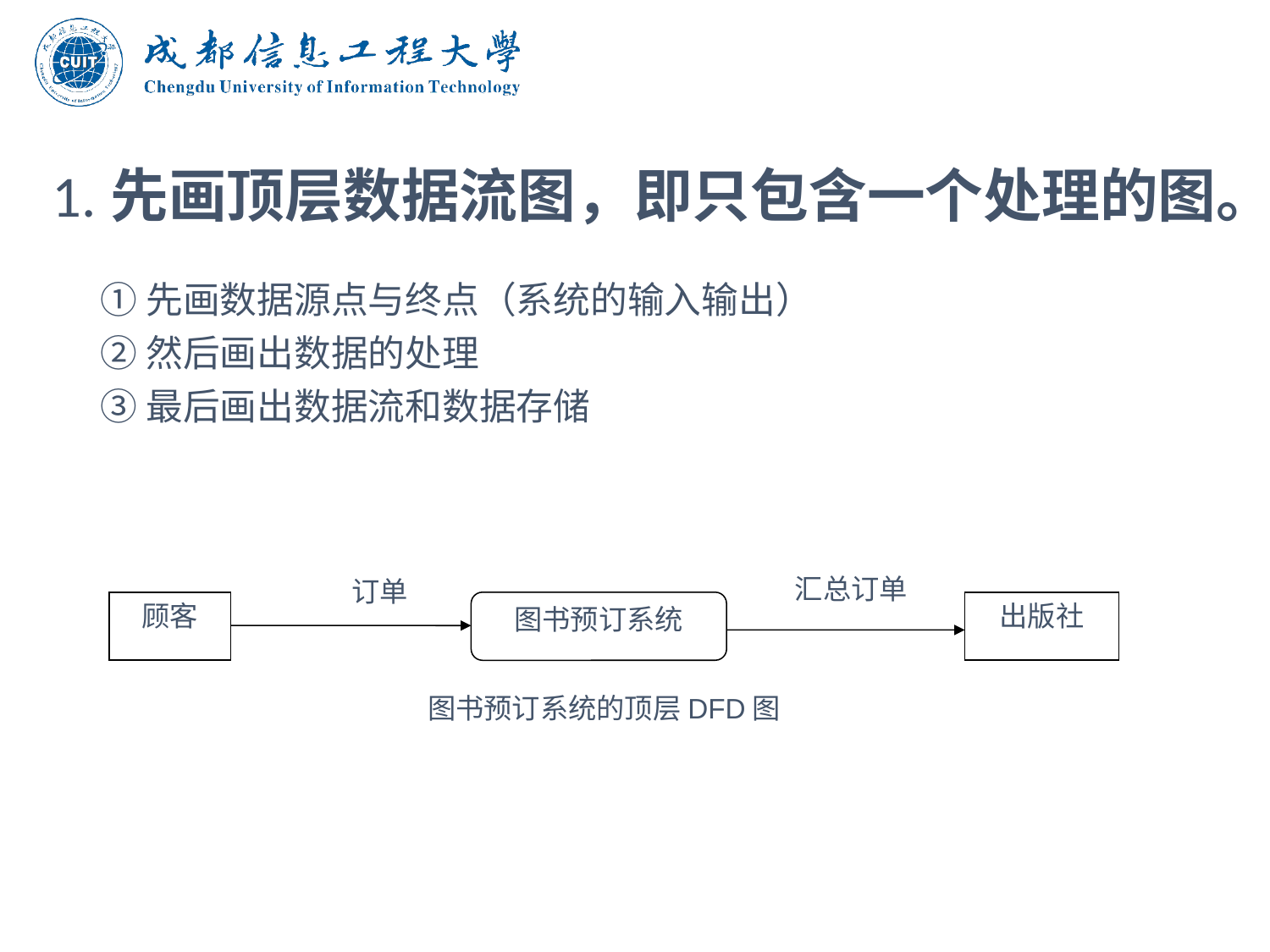

# 1.先画顶层数据流图，即只包含一个处理的图。

	①先画数据源点与终点（系统的输入输出）
	②然后画出数据的处理
	③最后画出数据流和数据存储
汇总订单
订单
顾客
图书预订系统
出版社
图书预订系统的顶层DFD图